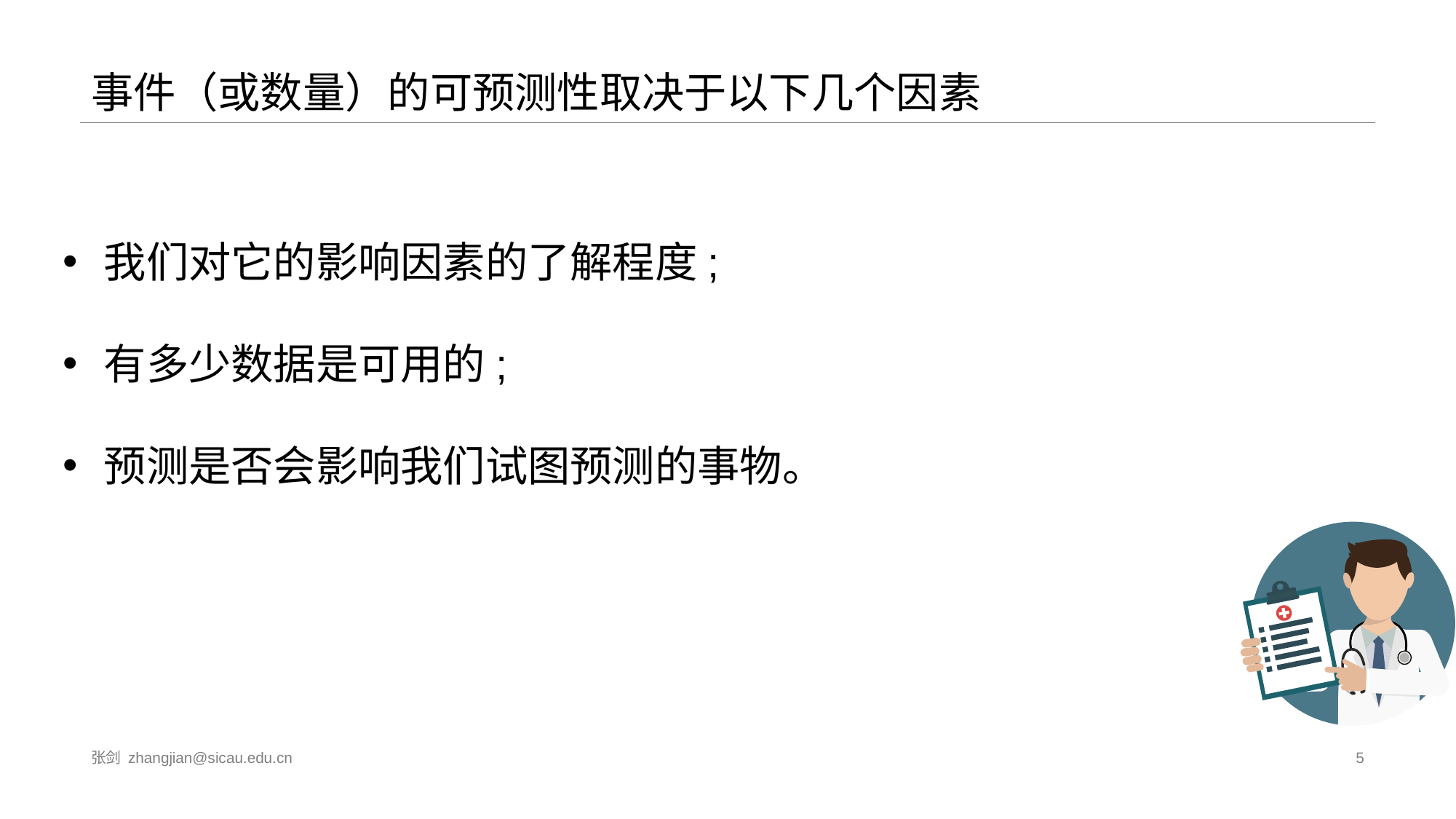

# 事件（或数量）的可预测性取决于以下几个因素
我们对它的影响因素的了解程度;
有多少数据是可用的;
预测是否会影响我们试图预测的事物。

张剑 zhangjian@sicau.edu.cn
5